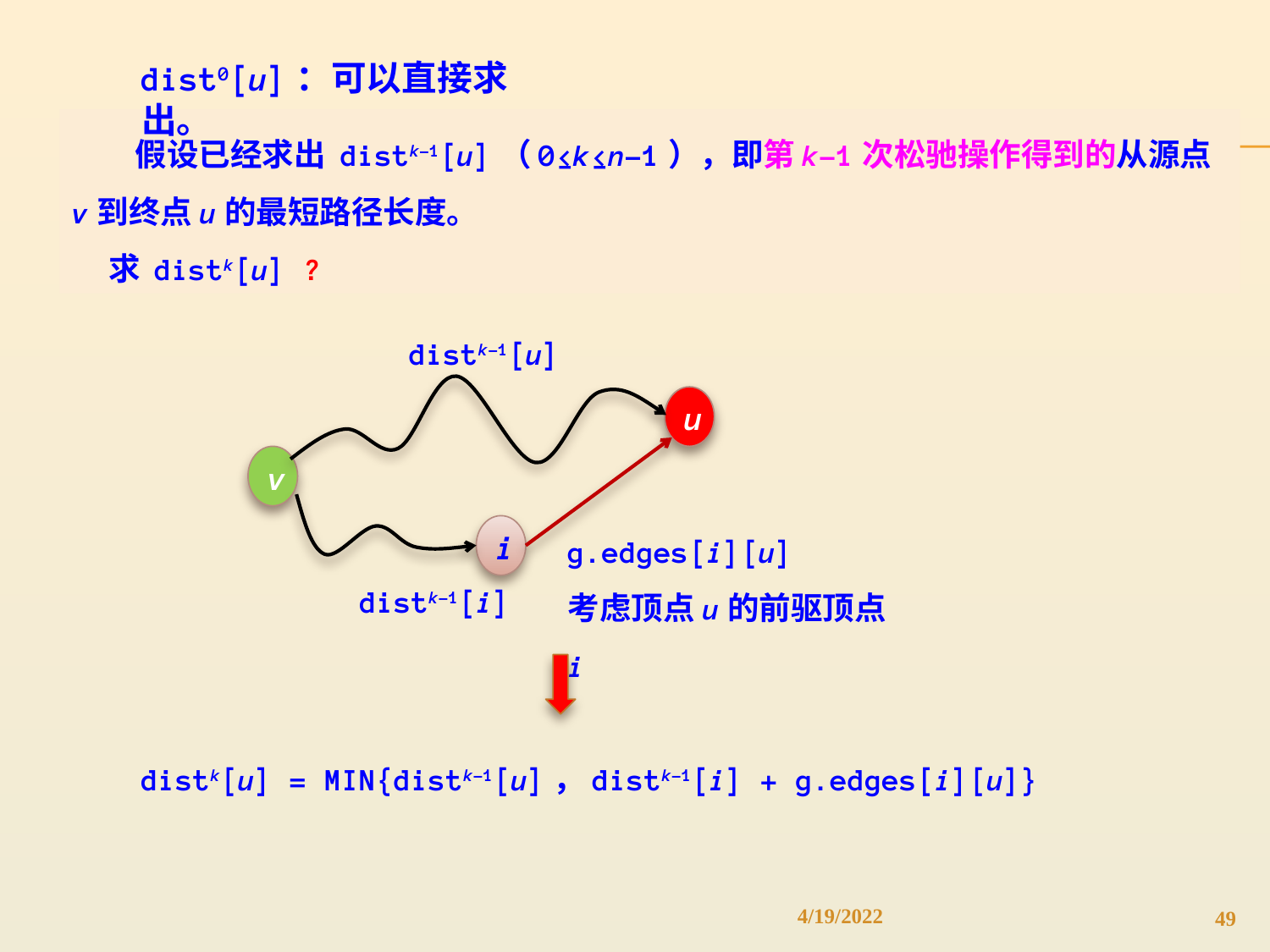

dist0[u]：可以直接求出。
　　假设已经求出 distk-1[u]（0≤k≤n-1），即第k-1次松驰操作得到的从源点v到终点u的最短路径长度。
    求 distk[u] ?
distk-1[u]

u
v

g.edges[i][u]
考虑顶点u的前驱顶点i
i
distk-1[i]

distk[u] = MIN{distk-1[u]，distk-1[i] + g.edges[i][u]}
4/19/2022
49